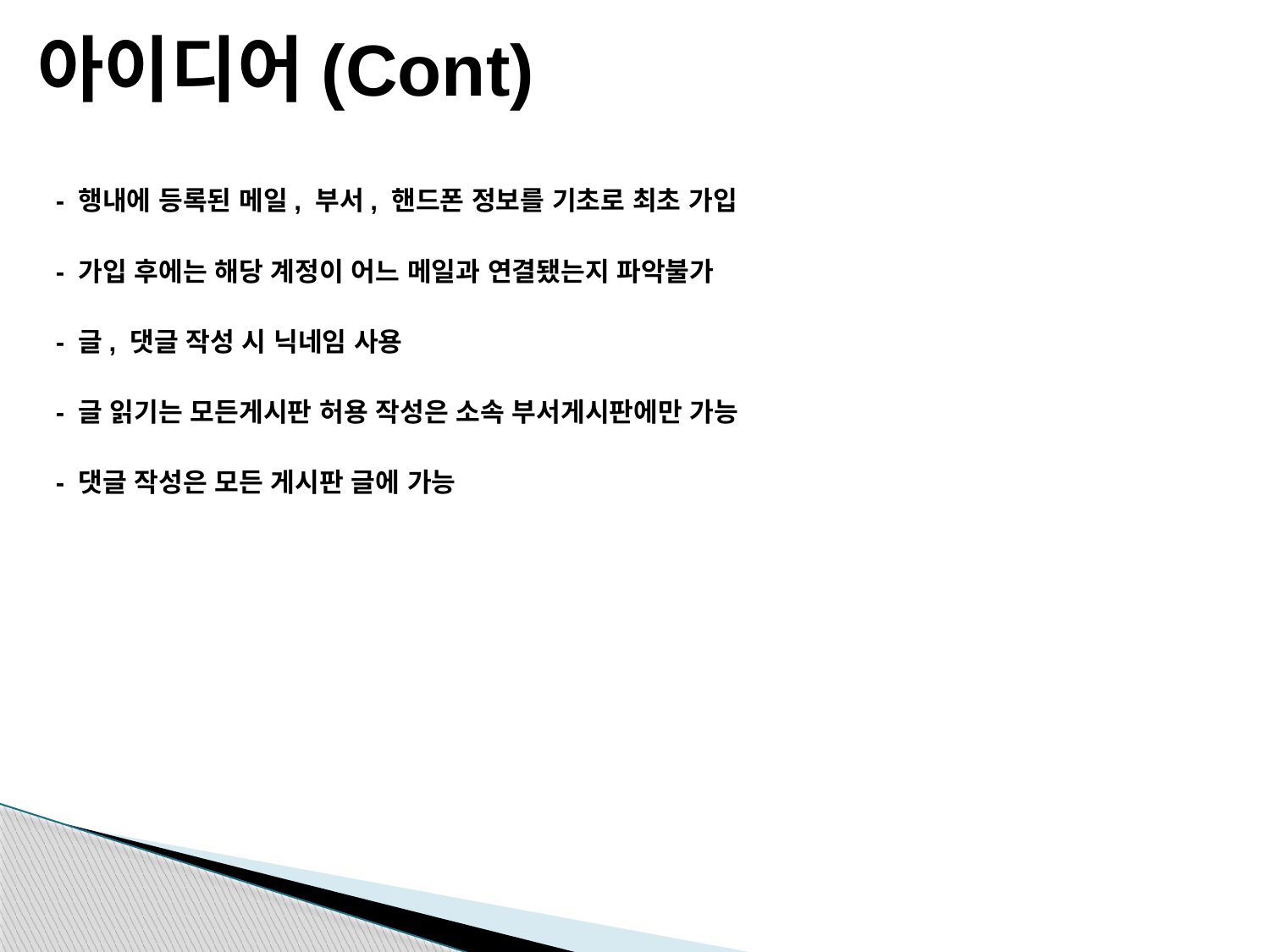

아이디어(Cont)
- 행내에 등록된 메일, 부서, 핸드폰 정보를 기초로 최초 가입
- 가입 후에는 해당 계정이 어느 메일과 연결됐는지 파악불가
- 글, 댓글 작성 시 닉네임 사용
- 글 읽기는 모든게시판 허용 작성은 소속 부서게시판에만 가능
- 댓글 작성은 모든 게시판 글에 가능